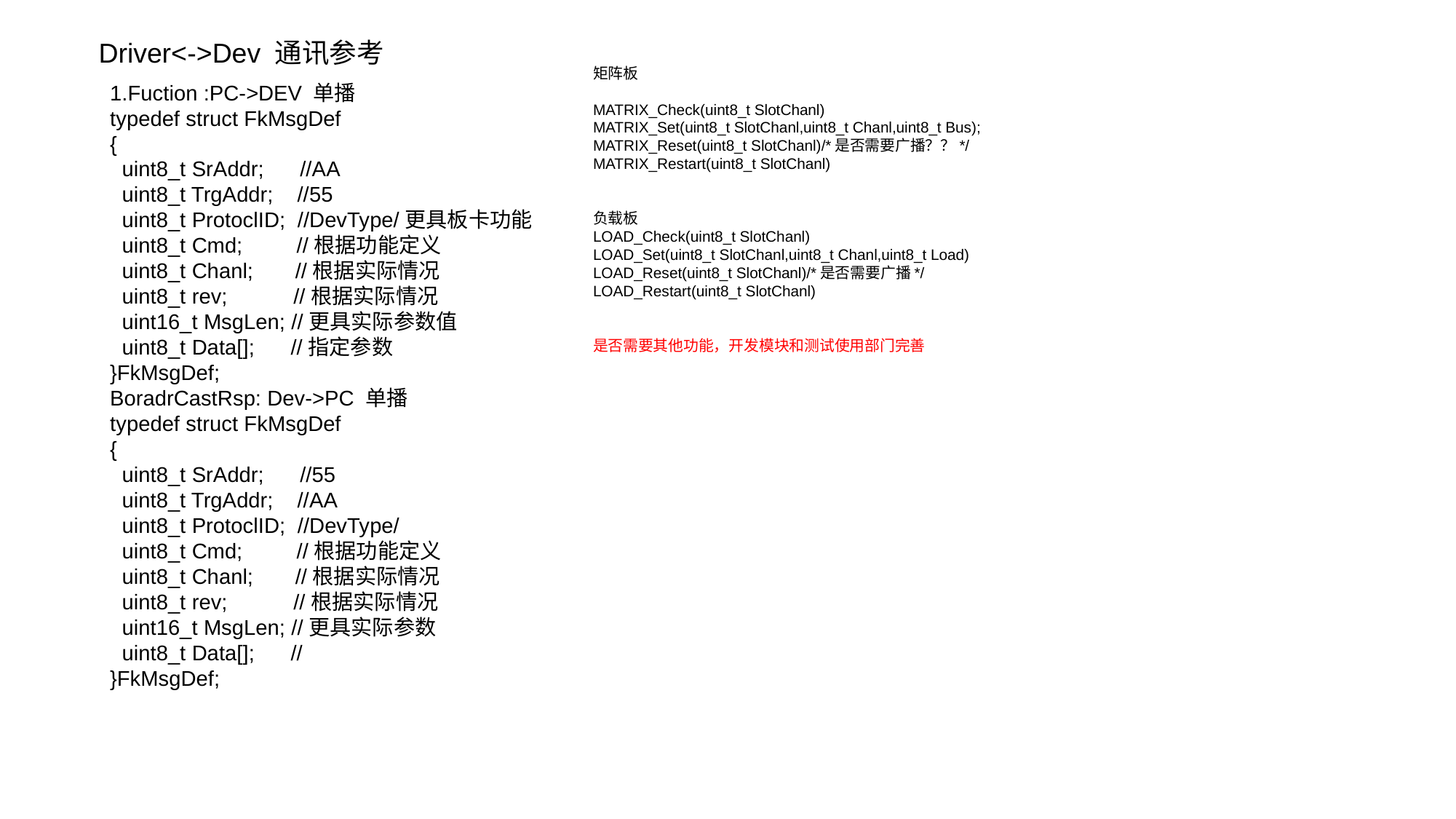

Driver<->Dev 通讯参考
矩阵板

MATRIX_Check(uint8_t SlotChanl)
MATRIX_Set(uint8_t SlotChanl,uint8_t Chanl,uint8_t Bus);
MATRIX_Reset(uint8_t SlotChanl)/*是否需要广播？？*/
MATRIX_Restart(uint8_t SlotChanl)

负载板
LOAD_Check(uint8_t SlotChanl)
LOAD_Set(uint8_t SlotChanl,uint8_t Chanl,uint8_t Load)
LOAD_Reset(uint8_t SlotChanl)/*是否需要广播*/
LOAD_Restart(uint8_t SlotChanl)

是否需要其他功能，开发模块和测试使用部门完善
1.Fuction :PC->DEV 单播
typedef struct FkMsgDef
{
  uint8_t SrAddr;      //AA
  uint8_t TrgAddr;    //55
  uint8_t ProtoclID;  //DevType/更具板卡功能
  uint8_t Cmd;         //根据功能定义
  uint8_t Chanl;       //根据实际情况
  uint8_t rev;           //根据实际情况
  uint16_t MsgLen; //更具实际参数值
  uint8_t Data[];      //指定参数
}FkMsgDef;
BoradrCastRsp: Dev->PC 单播
typedef struct FkMsgDef
{
  uint8_t SrAddr;      //55
  uint8_t TrgAddr;    //AA
  uint8_t ProtoclID;  //DevType/
  uint8_t Cmd;         //根据功能定义
  uint8_t Chanl;       //根据实际情况
  uint8_t rev;           //根据实际情况
  uint16_t MsgLen; //更具实际参数
  uint8_t Data[];      //
}FkMsgDef;